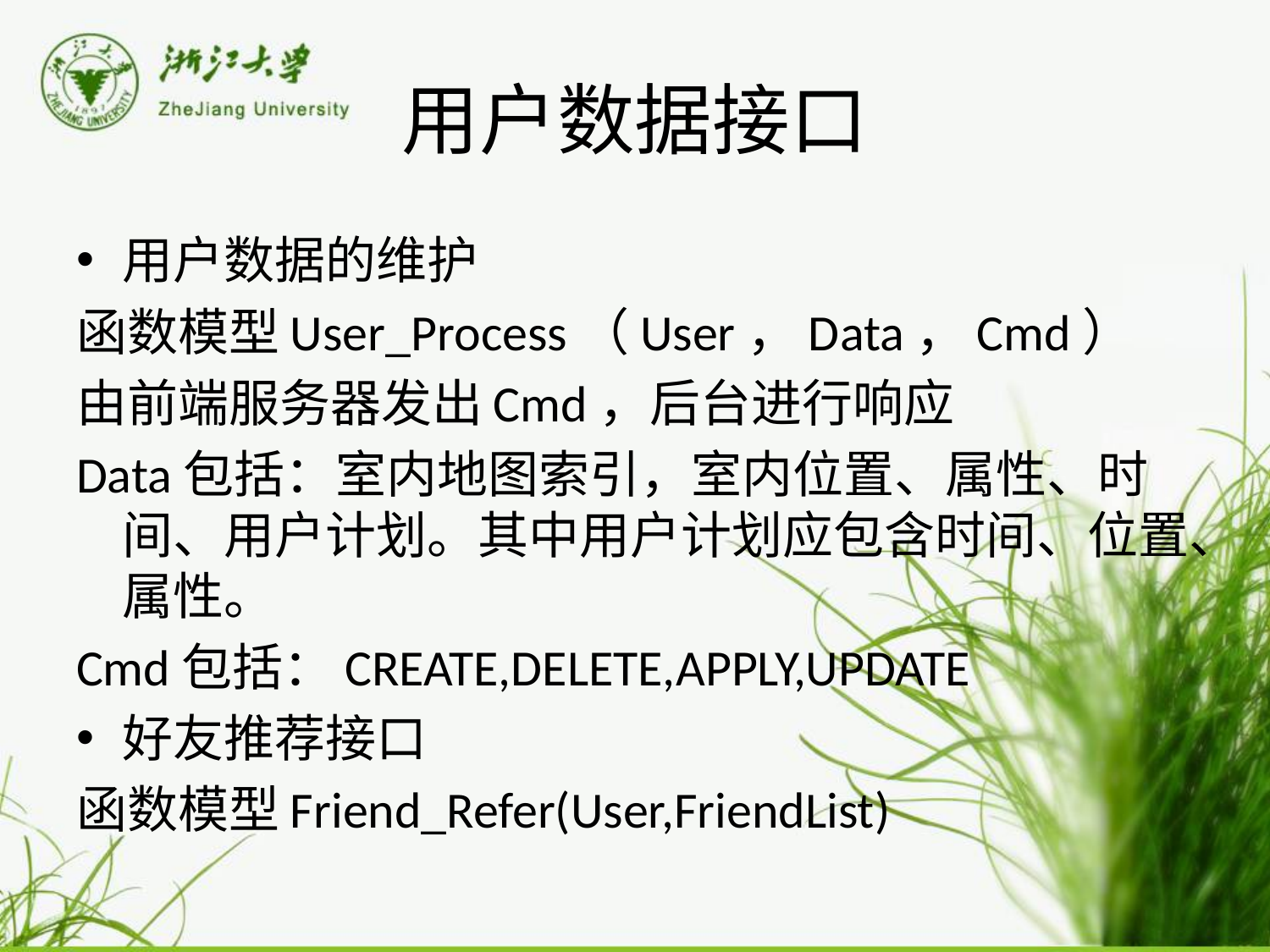

# 用户数据接口
用户数据的维护
函数模型User_Process（User，Data，Cmd）
由前端服务器发出Cmd，后台进行响应
Data包括：室内地图索引，室内位置、属性、时间、用户计划。其中用户计划应包含时间、位置、属性。
Cmd包括：CREATE,DELETE,APPLY,UPDATE
好友推荐接口
函数模型Friend_Refer(User,FriendList)